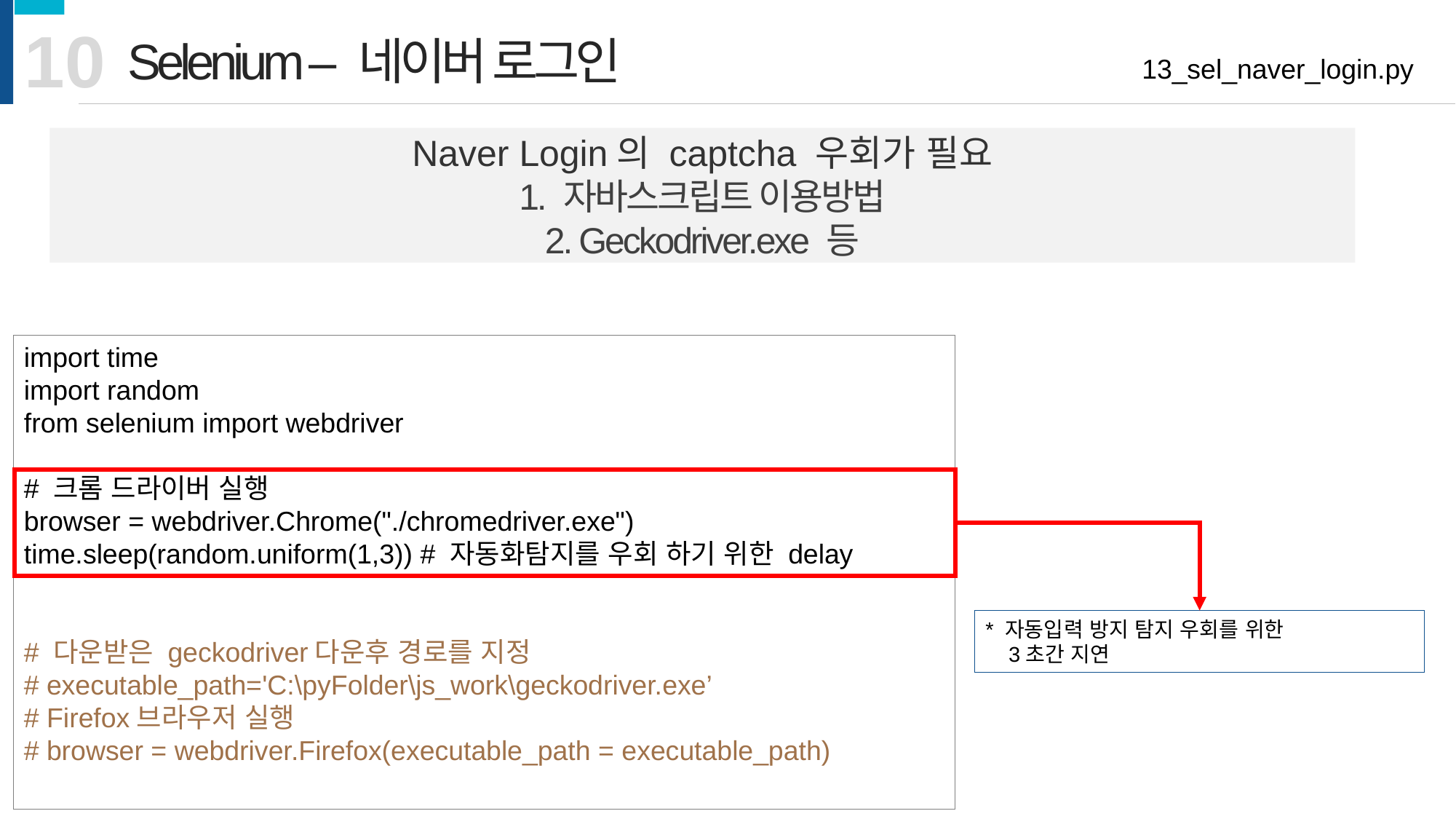

10
Selenium – 네이버 로그인
13_sel_naver_login.py
Naver Login의 captcha 우회가 필요
1. 자바스크립트 이용방법
2. Geckodriver.exe 등
import time
import random
from selenium import webdriver

# 크롬 드라이버 실행
browser = webdriver.Chrome("./chromedriver.exe")
time.sleep(random.uniform(1,3)) # 자동화탐지를 우회 하기 위한 delay

# 다운받은 geckodriver다운후 경로를 지정
# executable_path='C:\pyFolder\js_work\geckodriver.exe’
# Firefox브라우저 실행
# browser = webdriver.Firefox(executable_path = executable_path)

* 자동입력 방지 탐지 우회를 위한
   3초간 지연